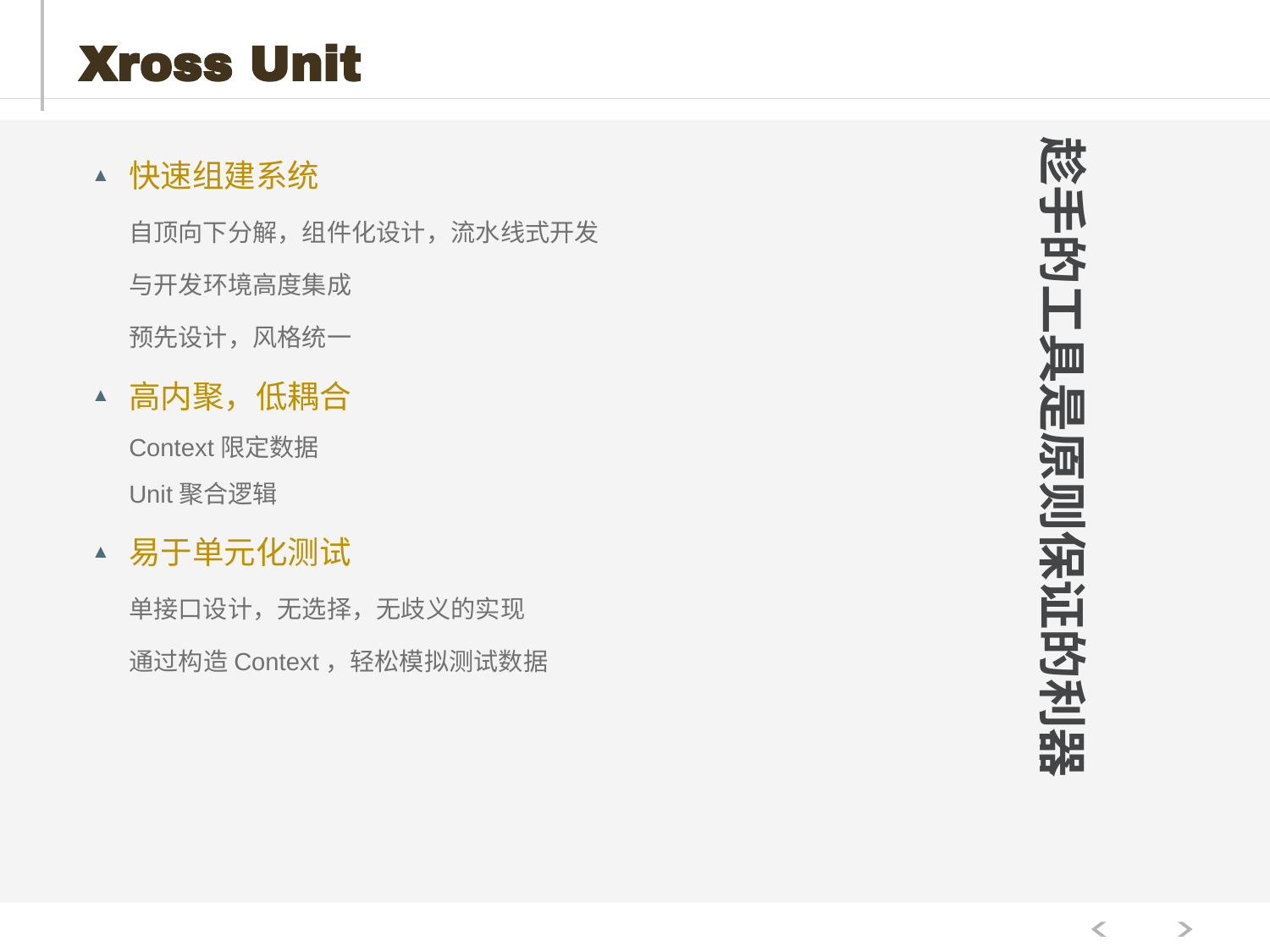

# Xross Unit
趁手的工具是原则保证的利器
快速组建系统
自顶向下分解，组件化设计，流水线式开发
与开发环境高度集成
预先设计，风格统一
高内聚，低耦合
Context限定数据
Unit聚合逻辑
易于单元化测试
单接口设计，无选择，无歧义的实现
通过构造Context，轻松模拟测试数据